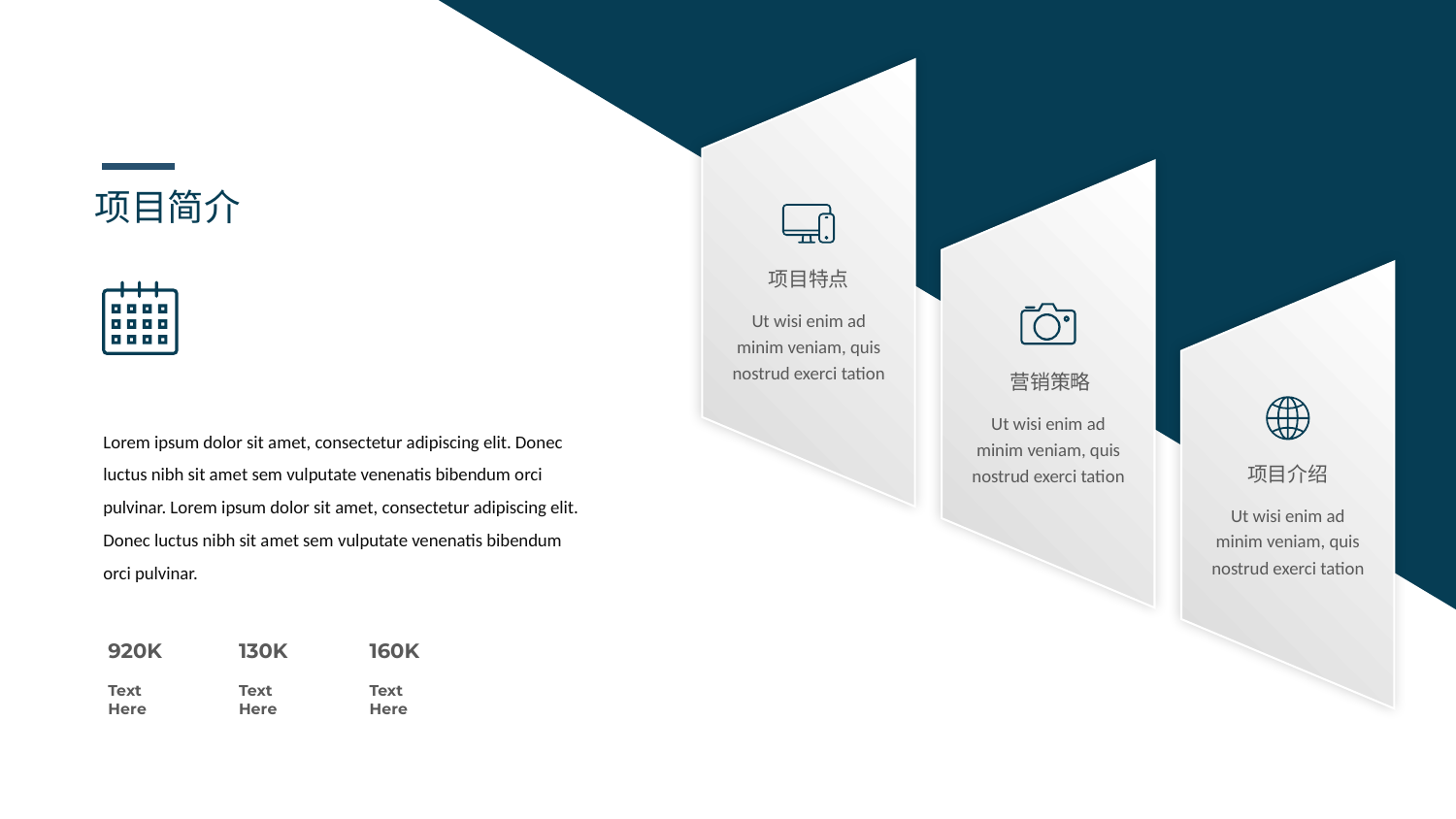

项目特点
Ut wisi enim ad minim veniam, quis nostrud exerci tation

营销策略
Ut wisi enim ad minim veniam, quis nostrud exerci tation
项目简介

项目介绍
Ut wisi enim ad minim veniam, quis nostrud exerci tation

Subtitle Text Goes Here
Lorem ipsum dolor sit amet, consectetur adipiscing elit. Donec luctus nibh sit amet sem vulputate venenatis bibendum orci pulvinar. Lorem ipsum dolor sit amet, consectetur adipiscing elit. Donec luctus nibh sit amet sem vulputate venenatis bibendum orci pulvinar.
920K
130K
160K
Text Here
Text Here
Text Here